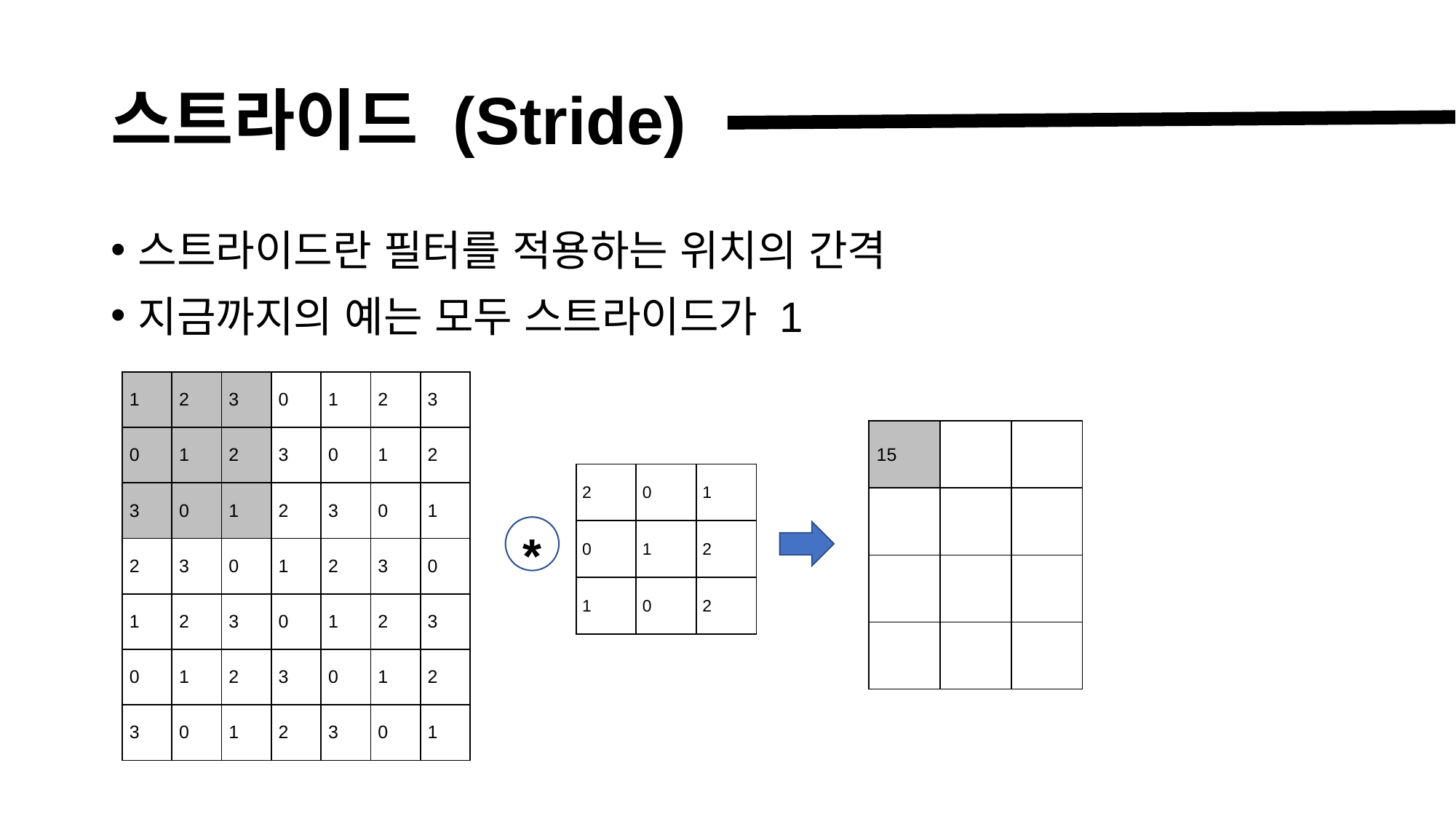

# 스트라이드 (Stride)
스트라이드란 필터를 적용하는 위치의 간격
지금까지의 예는 모두 스트라이드가 1
| 1 | 2 | 3 | 0 | 1 | 2 | 3 |
| --- | --- | --- | --- | --- | --- | --- |
| 0 | 1 | 2 | 3 | 0 | 1 | 2 |
| 3 | 0 | 1 | 2 | 3 | 0 | 1 |
| 2 | 3 | 0 | 1 | 2 | 3 | 0 |
| 1 | 2 | 3 | 0 | 1 | 2 | 3 |
| 0 | 1 | 2 | 3 | 0 | 1 | 2 |
| 3 | 0 | 1 | 2 | 3 | 0 | 1 |
| 15 |  |  |
| --- | --- | --- |
|  |  |  |
|  |  |  |
|  |  |  |
| 2 | 0 | 1 |
| --- | --- | --- |
| 0 | 1 | 2 |
| 1 | 0 | 2 |

*